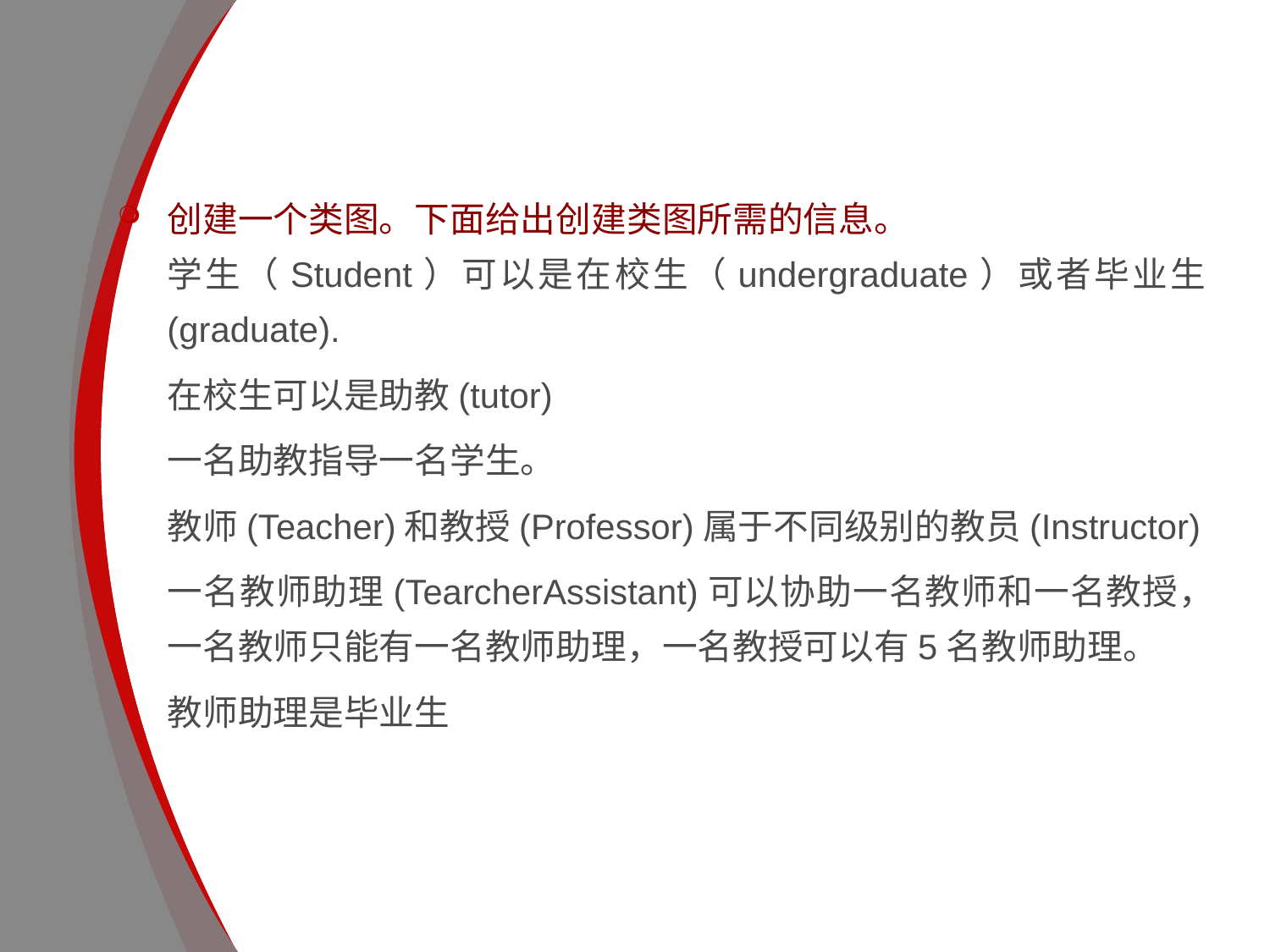

# 创建一个类图。下面给出创建类图所需的信息。
学生（Student）可以是在校生（undergraduate）或者毕业生(graduate).
在校生可以是助教(tutor)
一名助教指导一名学生。
教师(Teacher)和教授(Professor)属于不同级别的教员(Instructor)
一名教师助理(TearcherAssistant)可以协助一名教师和一名教授，一名教师只能有一名教师助理，一名教授可以有5名教师助理。
教师助理是毕业生